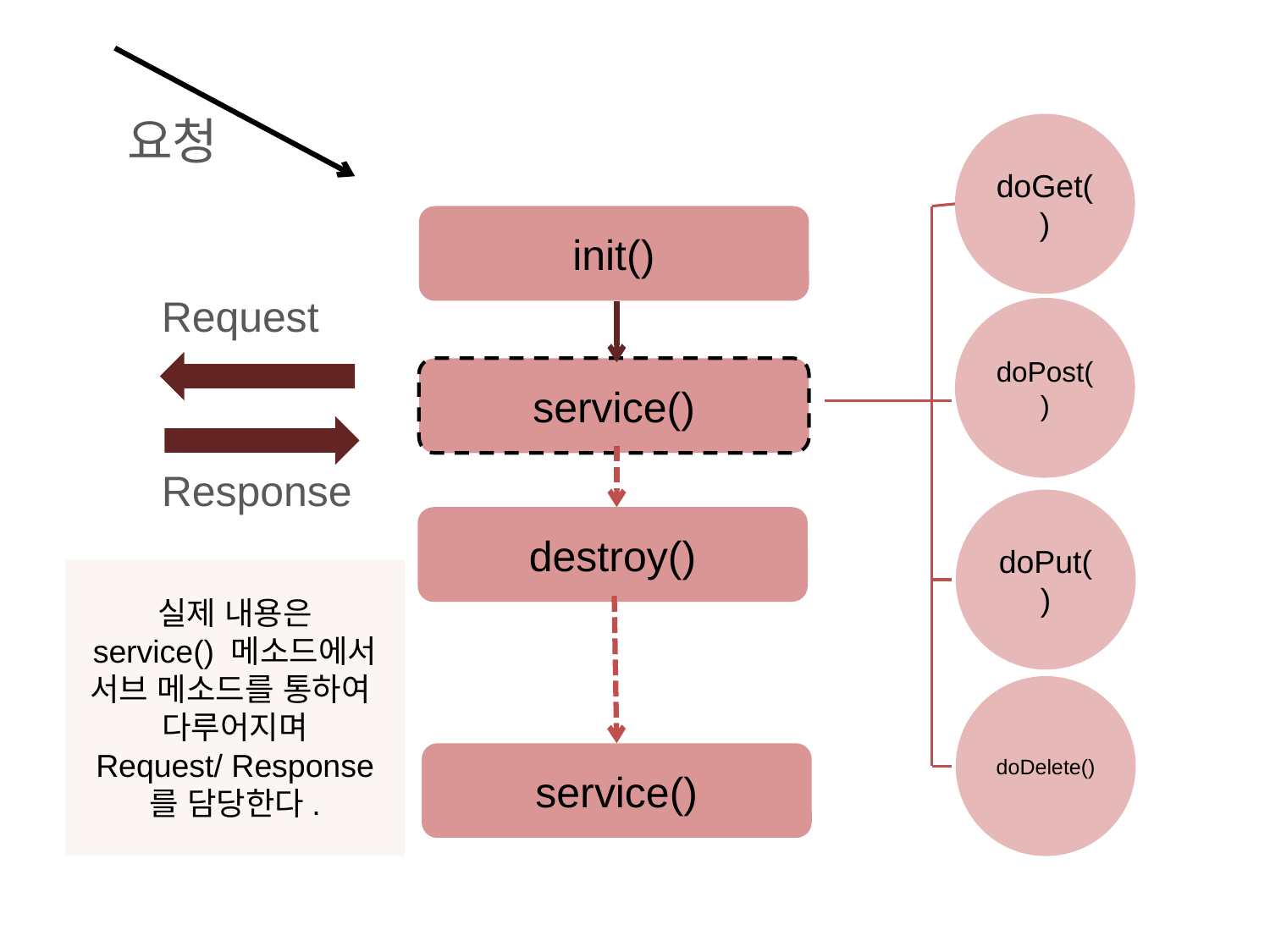

요청
doGet()
init()
Request
doPost()

service()

Response
doPut()
destroy()
실제 내용은
service() 메소드에서
서브 메소드를 통하여
다루어지며
Request/ Response
를 담당한다.
doDelete()
service()